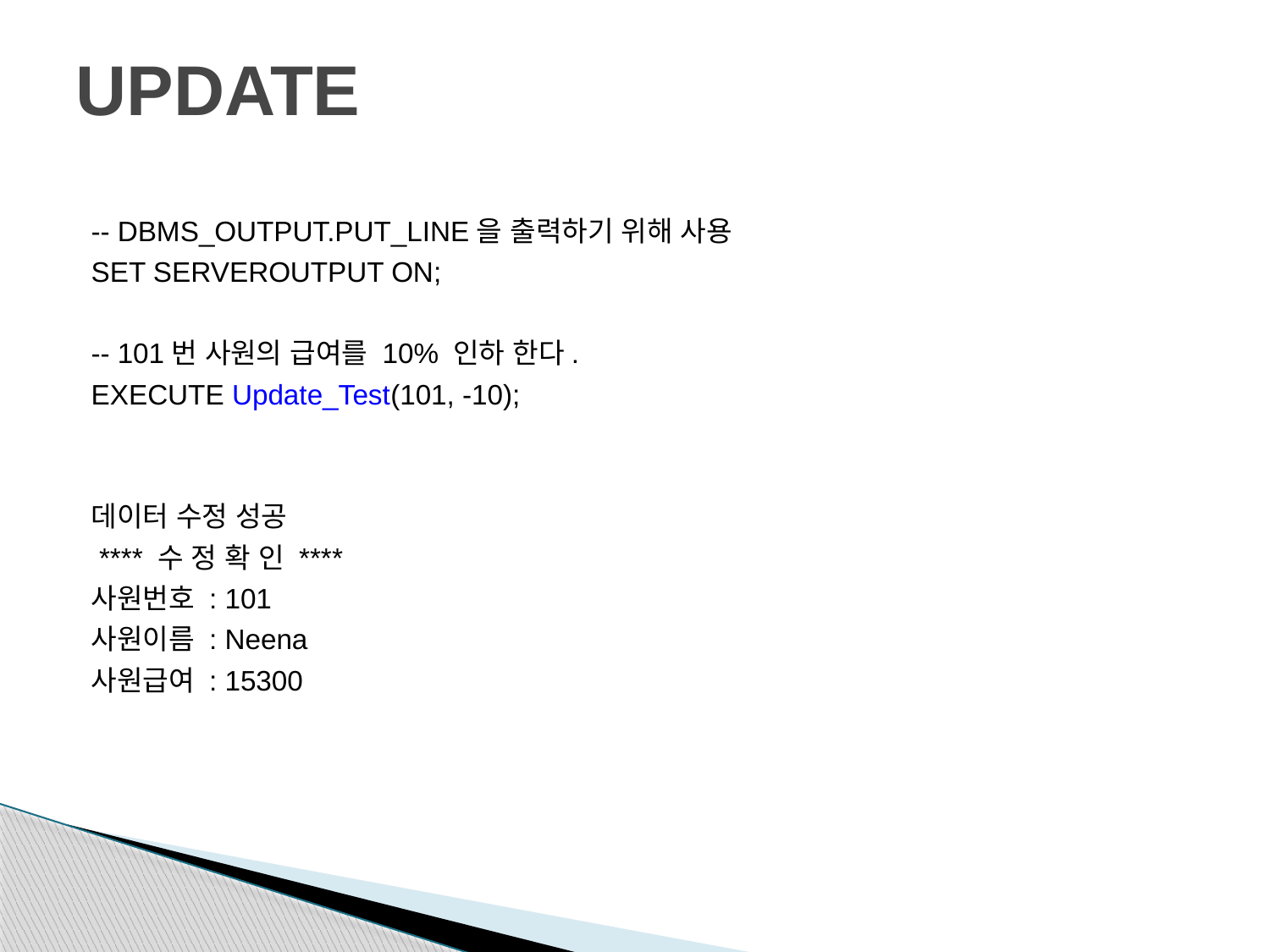

# UPDATE

-- DBMS_OUTPUT.PUT_LINE을 출력하기 위해 사용
SET SERVEROUTPUT ON;

-- 101번 사원의 급여를 10% 인하 한다.
EXECUTE Update_Test(101, -10);

데이터 수정 성공
 **** 수 정 확 인 ****
사원번호 : 101
사원이름 : Neena
사원급여 : 15300